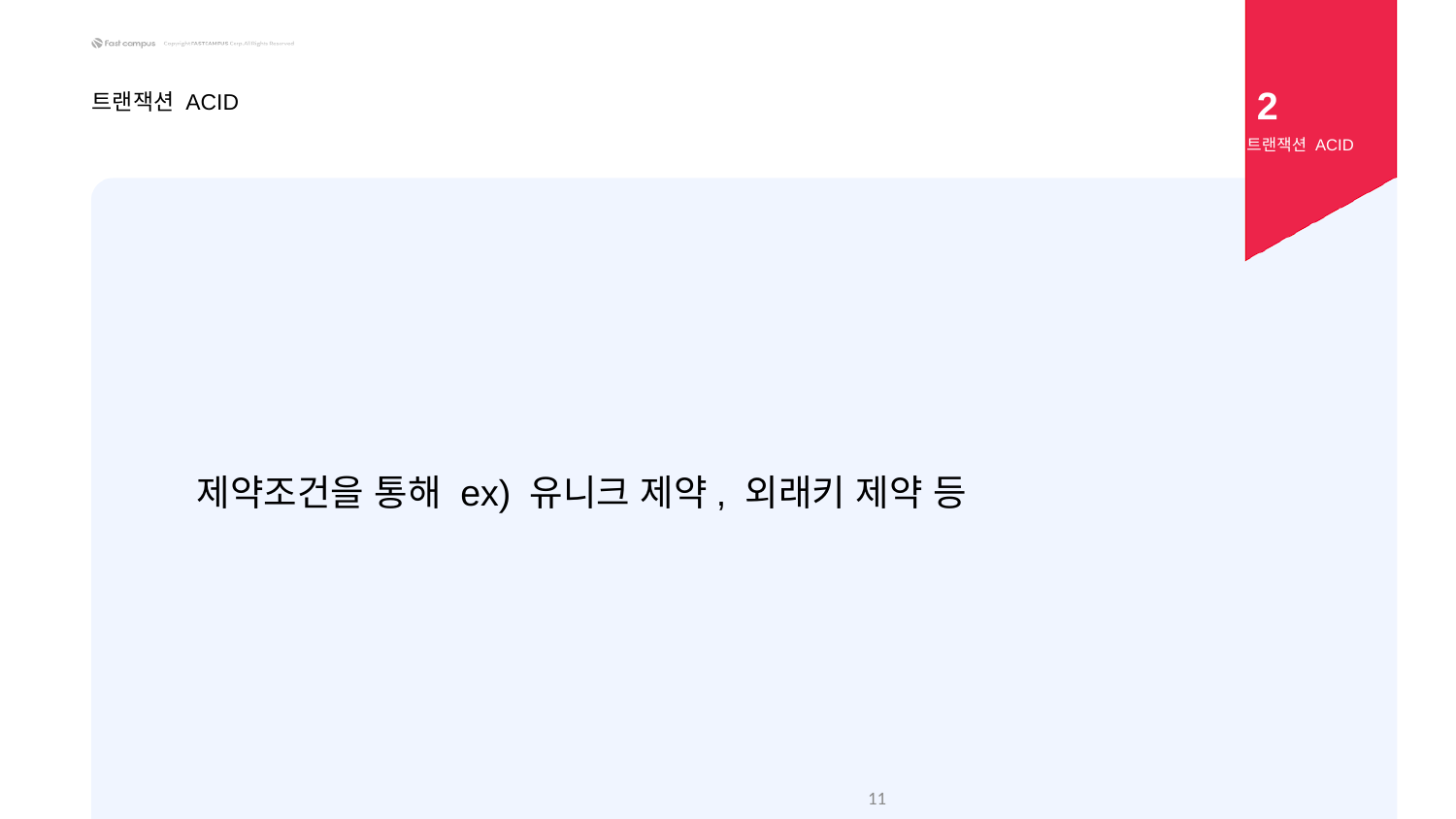

2
트랜잭션 ACID
트랜잭션 ACID
제약조건을 통해 ex) 유니크 제약, 외래키 제약 등
11